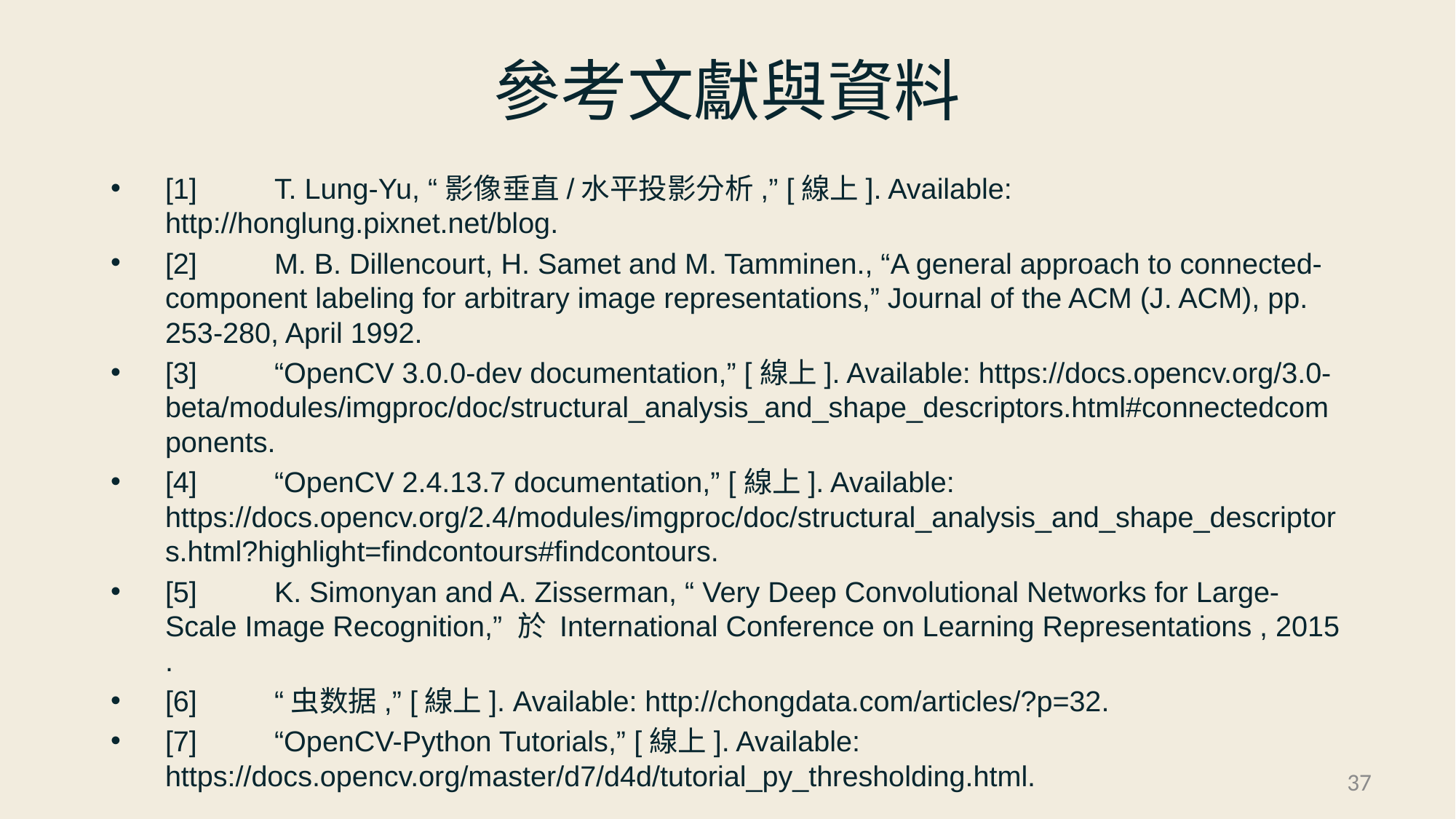

參考文獻與資料
[1] 	T. Lung-Yu, “影像垂直/水平投影分析,” [線上]. Available: http://honglung.pixnet.net/blog.
[2] 	M. B. Dillencourt, H. Samet and M. Tamminen., “A general approach to connected-component labeling for arbitrary image representations,” Journal of the ACM (J. ACM), pp. 253-280, April 1992.
[3] 	“OpenCV 3.0.0-dev documentation,” [線上]. Available: https://docs.opencv.org/3.0-beta/modules/imgproc/doc/structural_analysis_and_shape_descriptors.html#connectedcomponents.
[4] 	“OpenCV 2.4.13.7 documentation,” [線上]. Available: https://docs.opencv.org/2.4/modules/imgproc/doc/structural_analysis_and_shape_descriptors.html?highlight=findcontours#findcontours.
[5] 	K. Simonyan and A. Zisserman, “ Very Deep Convolutional Networks for Large-Scale Image Recognition,” 於 International Conference on Learning Representations , 2015 .
[6] 	“虫数据,” [線上]. Available: http://chongdata.com/articles/?p=32.
[7] 	“OpenCV-Python Tutorials,” [線上]. Available: https://docs.opencv.org/master/d7/d4d/tutorial_py_thresholding.html.
37